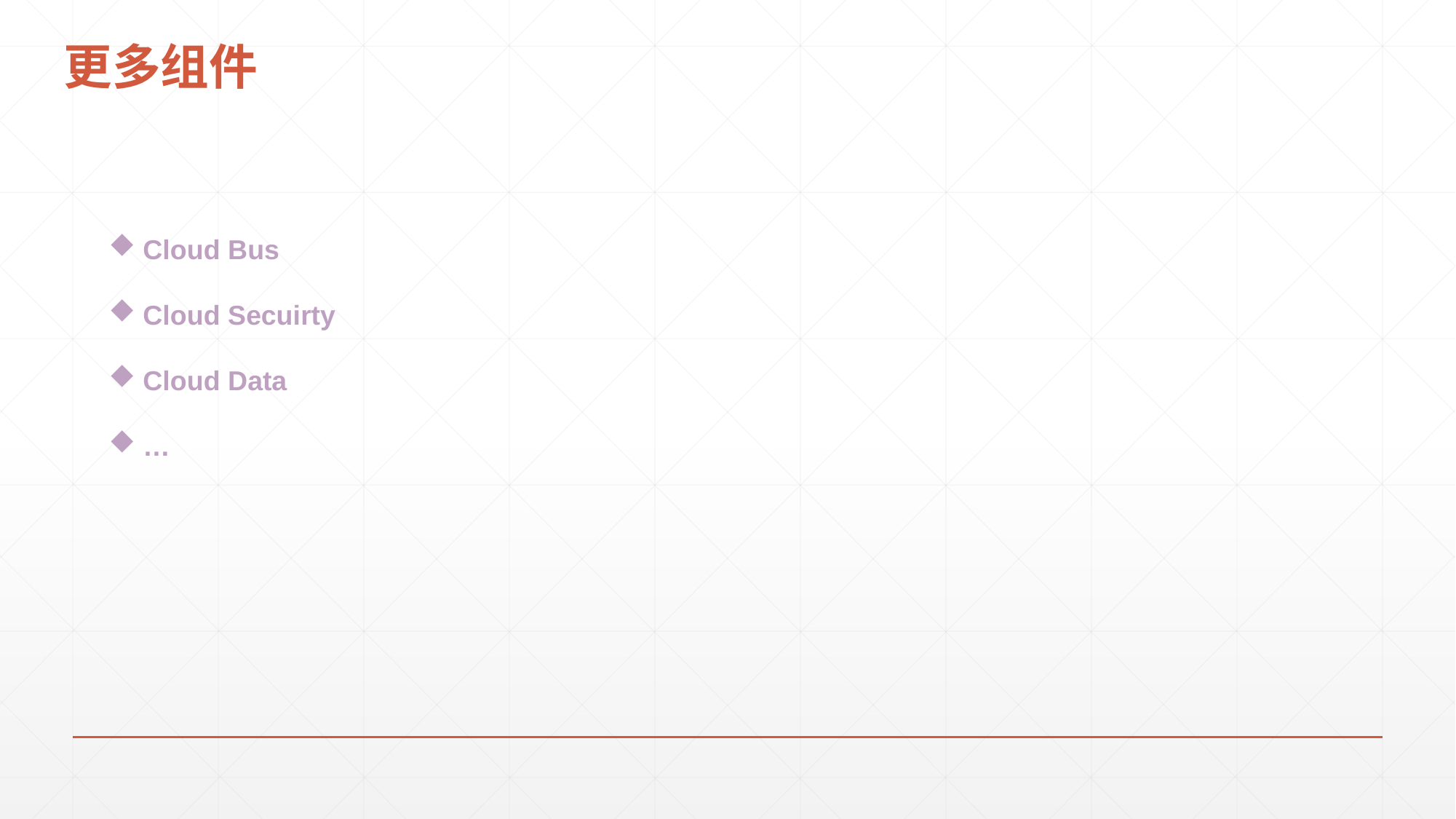

# 更多组件
Cloud Bus

Cloud Secuirty

Cloud Data

…